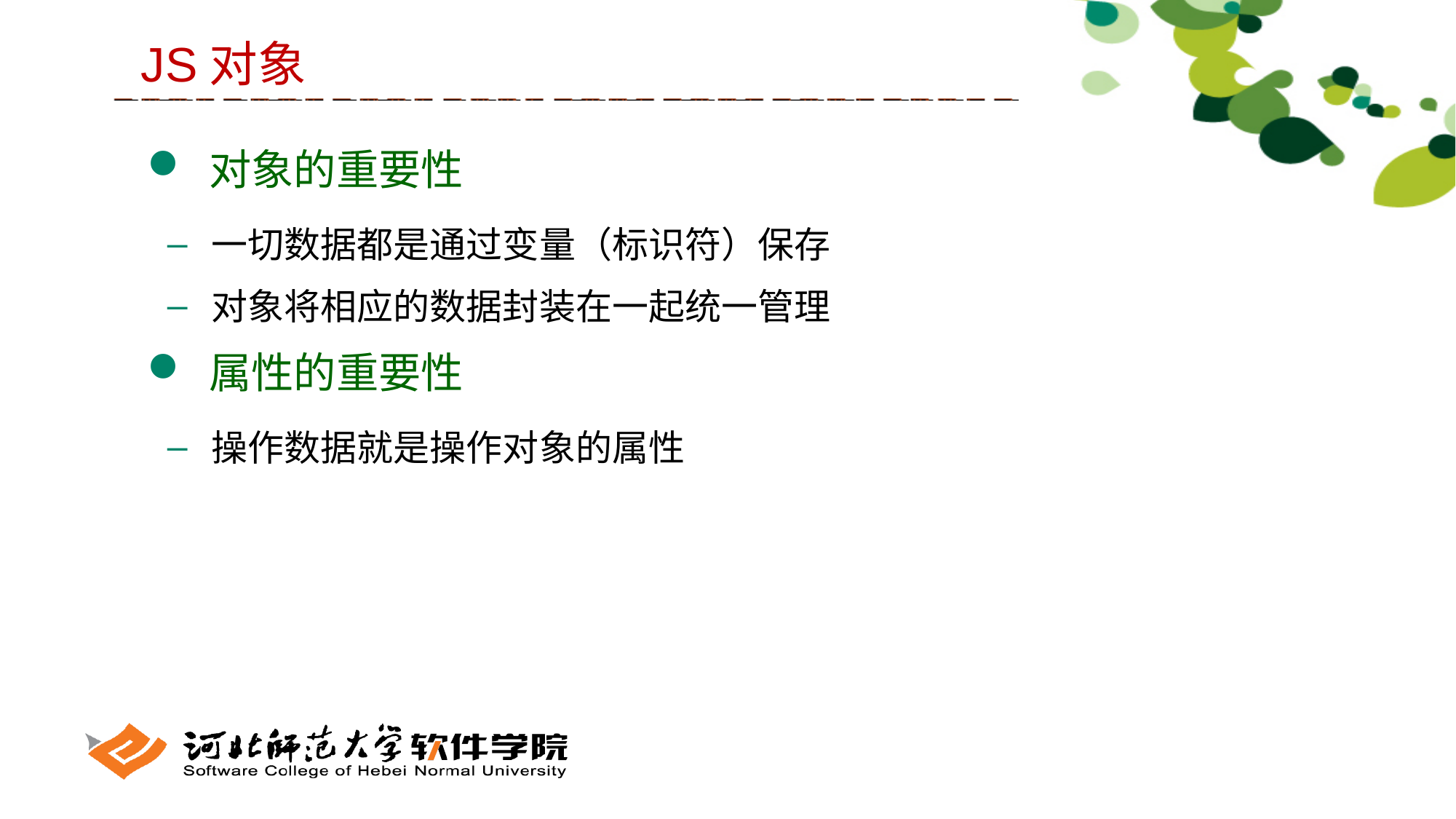

JS对象
 对象的重要性
 一切数据都是通过变量（标识符）保存
 对象将相应的数据封装在一起统一管理
 属性的重要性
 操作数据就是操作对象的属性